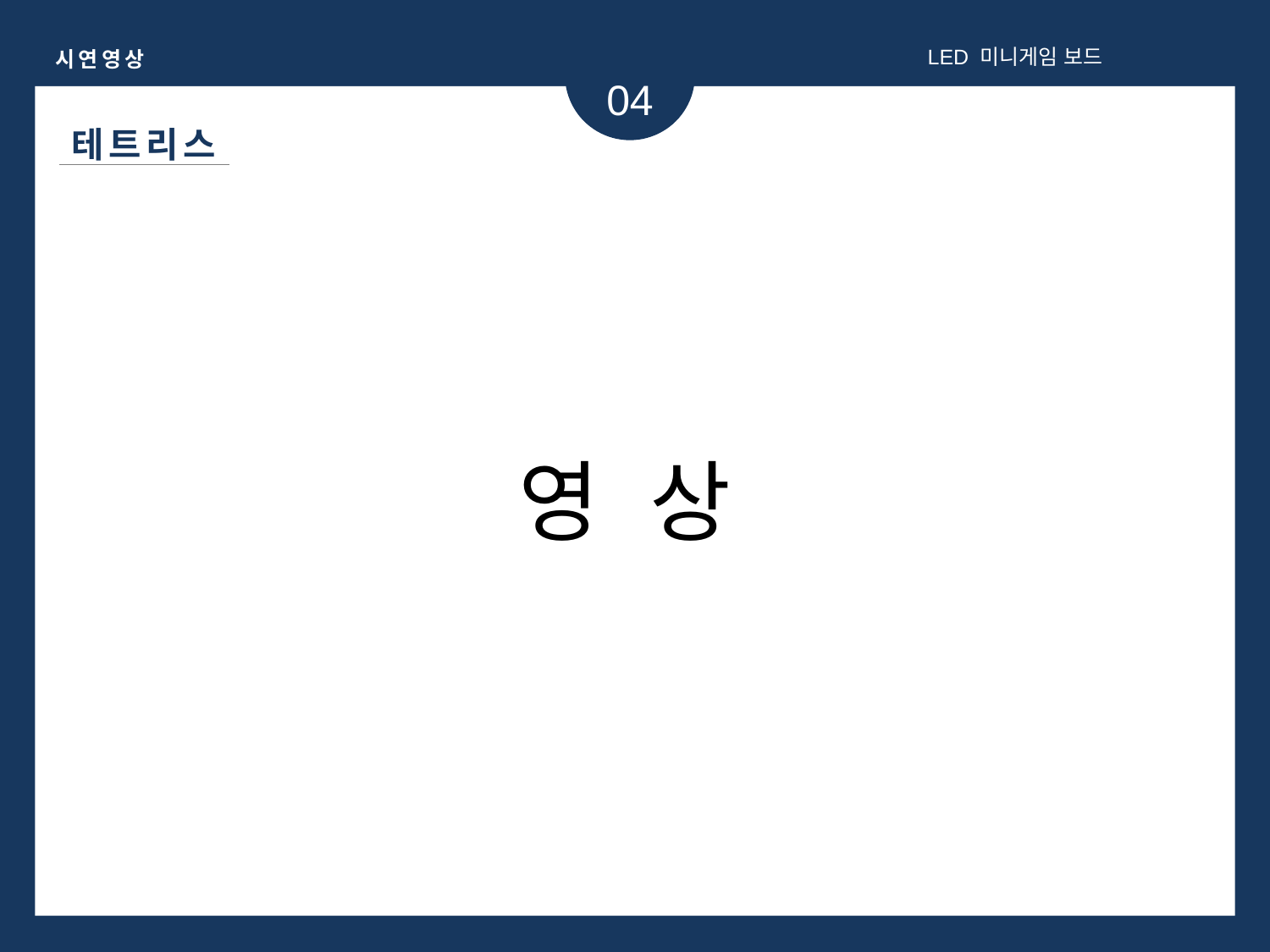

LED 미니게임 보드
시  연  영  상
04

테 트 리 스
영  상